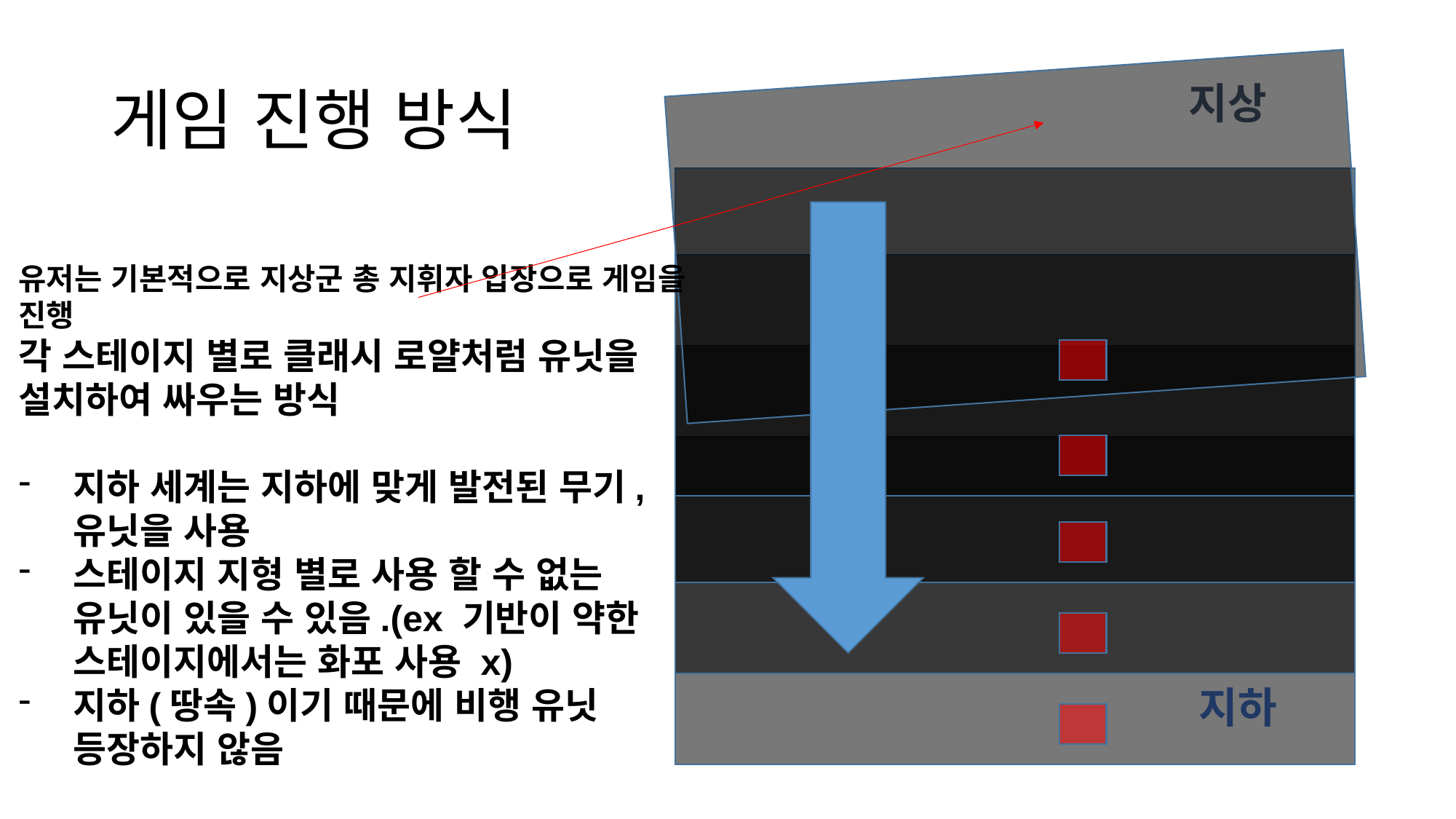

# 게임 진행 방식
지상

유저는 기본적으로 지상군 총 지휘자 입장으로 게임을 진행
각 스테이지 별로 클래시 로얄처럼 유닛을 설치하여 싸우는 방식

지하 세계는 지하에 맞게 발전된 무기, 유닛을 사용
스테이지 지형 별로 사용 할 수 없는 유닛이 있을 수 있음.(ex 기반이 약한 스테이지에서는 화포 사용 x)
지하(땅속)이기 때문에 비행 유닛 등장하지 않음

지하